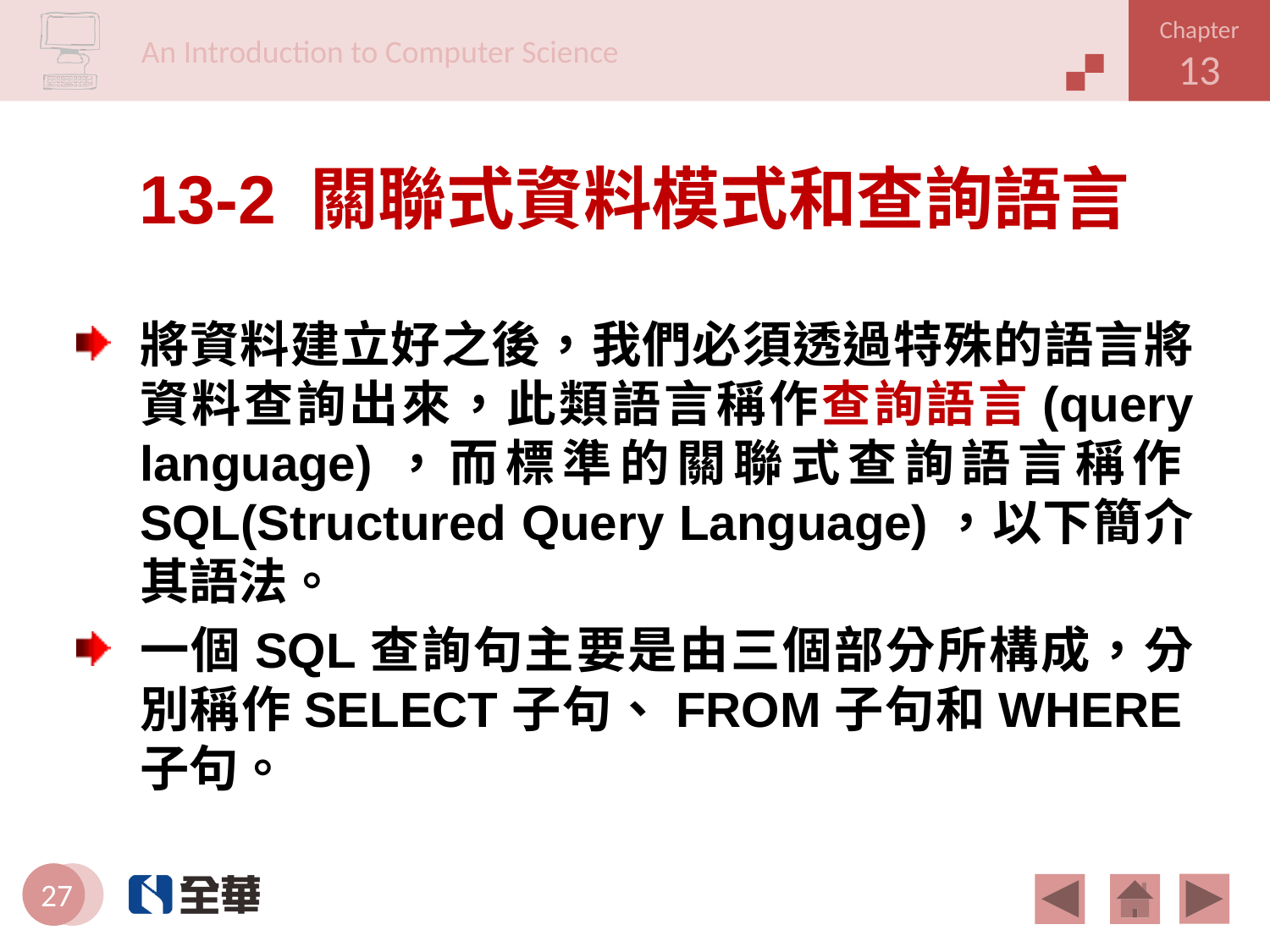

# 13-2 關聯式資料模式和查詢語言
將資料建立好之後，我們必須透過特殊的語言將資料查詢出來，此類語言稱作查詢語言(query language)，而標準的關聯式查詢語言稱作SQL(Structured Query Language)，以下簡介其語法。
一個SQL查詢句主要是由三個部分所構成，分別稱作SELECT子句、FROM子句和WHERE子句。